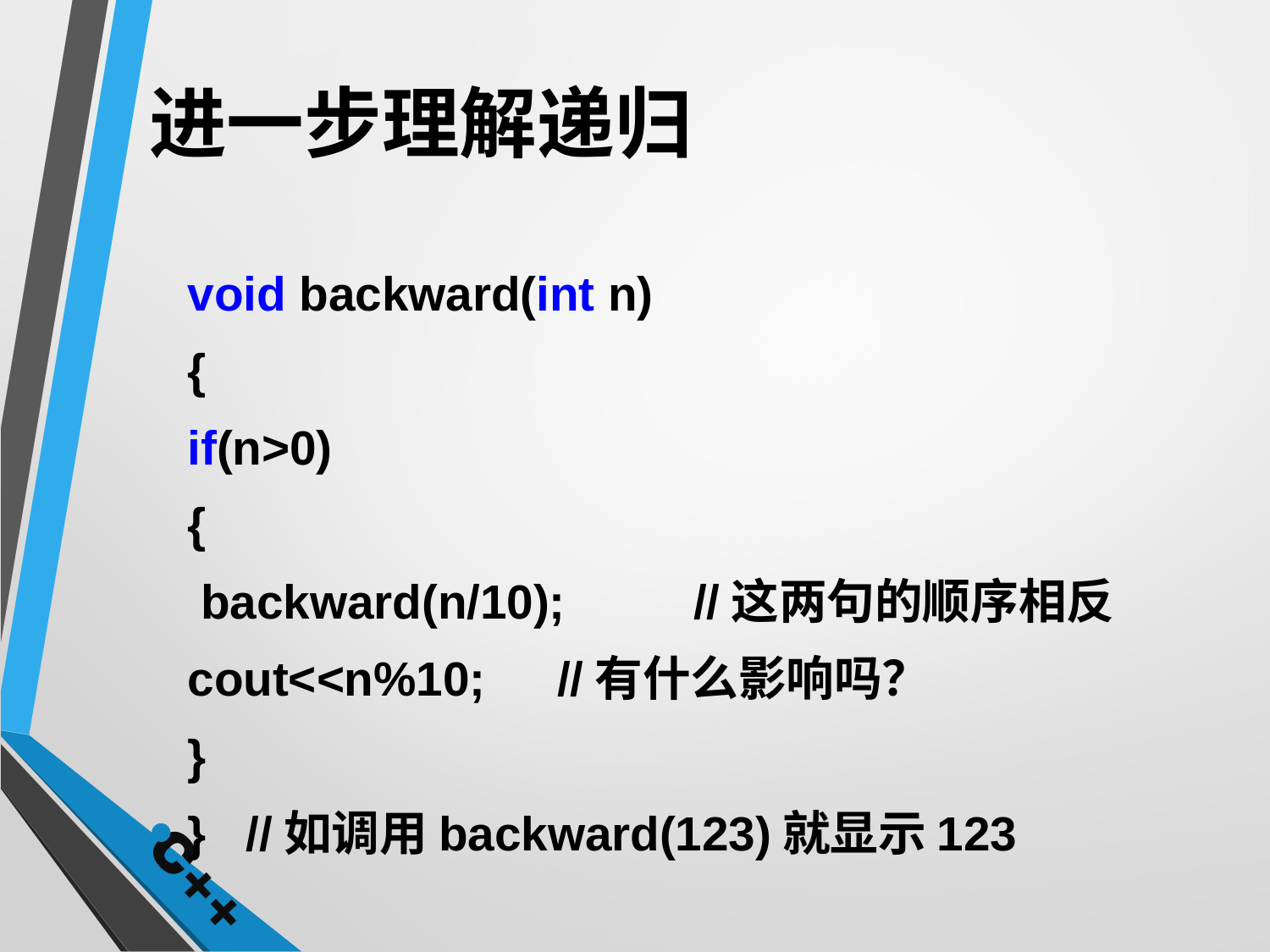

# 进一步理解递归
	void backward(int n)
	{
		if(n>0)
		{
			 backward(n/10);	 //这两句的顺序相反
			cout<<n%10; 	//有什么影响吗？
		}
}   //如调用backward(123)就显示123